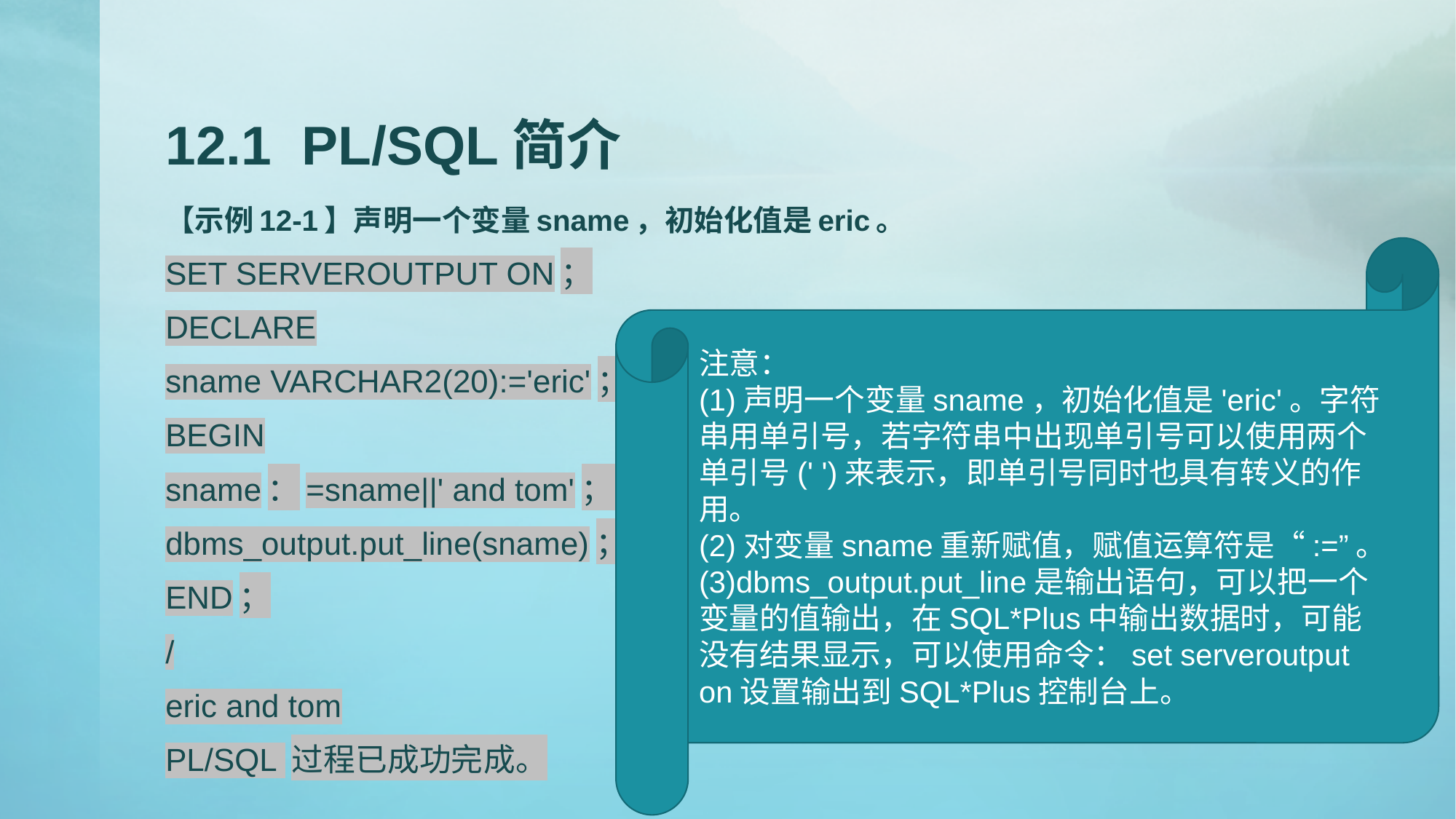

# 12.1  PL/SQL简介
【示例12-1】声明一个变量sname，初始化值是eric。
SET SERVEROUTPUT ON；
DECLARE
sname VARCHAR2(20):='eric'；
BEGIN
sname：=sname||' and tom'；
dbms_output.put_line(sname)；
END；
/
eric and tom
PL/SQL 过程已成功完成。

注意：
(1)声明一个变量sname，初始化值是'eric'。字符串用单引号，若字符串中出现单引号可以使用两个单引号(' ')来表示，即单引号同时也具有转义的作用。
(2)对变量sname重新赋值，赋值运算符是“:=”。
(3)dbms_output.put_line是输出语句，可以把一个变量的值输出，在SQL*Plus中输出数据时，可能没有结果显示，可以使用命令：set serveroutput on设置输出到SQL*Plus控制台上。